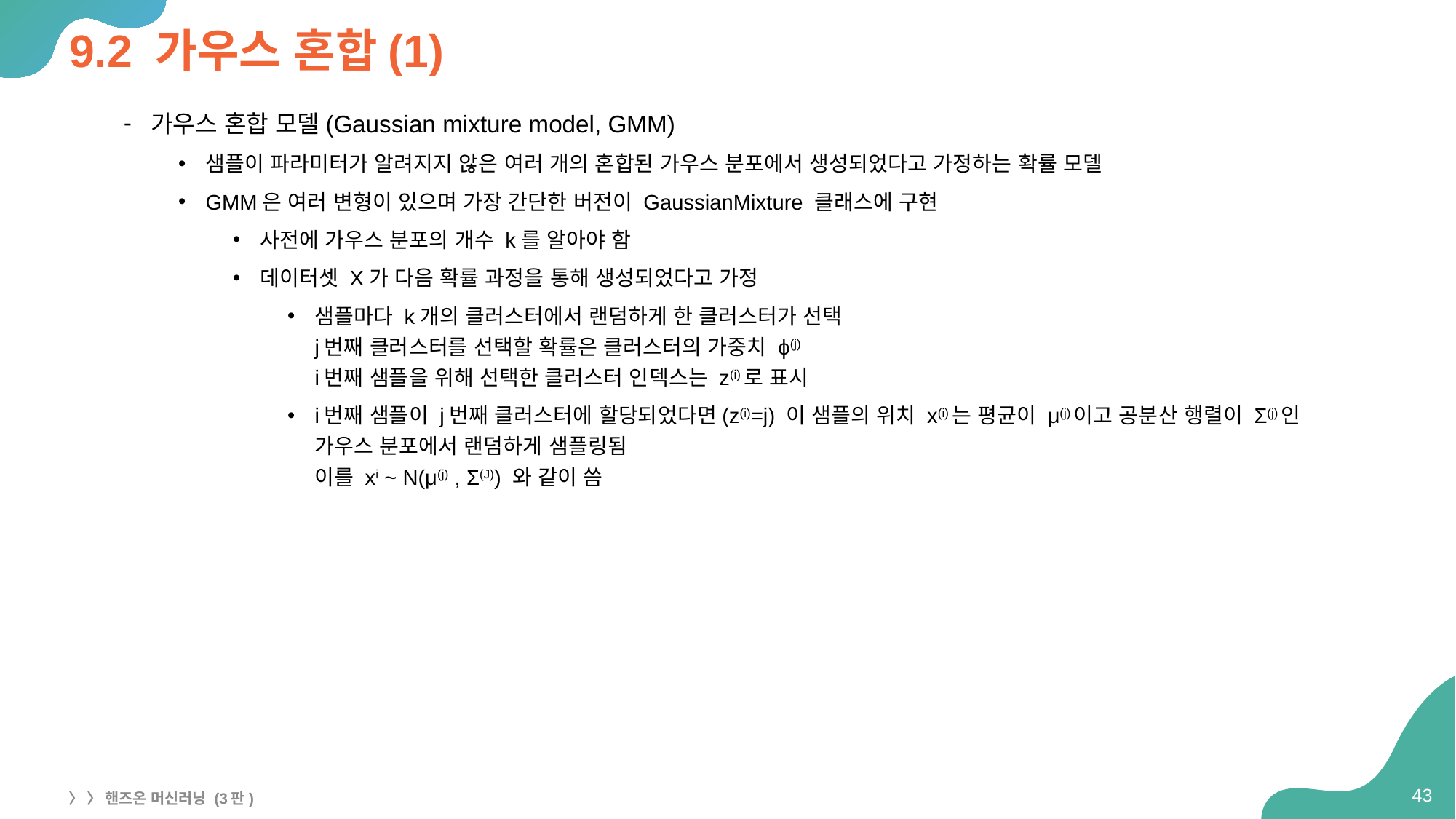

# 9.2 가우스 혼합(1)
가우스 혼합 모델(Gaussian mixture model, GMM)
샘플이 파라미터가 알려지지 않은 여러 개의 혼합된 가우스 분포에서 생성되었다고 가정하는 확률 모델
GMM은 여러 변형이 있으며 가장 간단한 버전이 GaussianMixture 클래스에 구현
사전에 가우스 분포의 개수 k를 알아야 함
데이터셋 X가 다음 확률 과정을 통해 생성되었다고 가정
샘플마다 k개의 클러스터에서 랜덤하게 한 클러스터가 선택
j번째 클러스터를 선택할 확률은 클러스터의 가중치 ϕ(j)
i번째 샘플을 위해 선택한 클러스터 인덱스는 z(i)로 표시
i번째 샘플이 j번째 클러스터에 할당되었다면(z(i)=j) 이 샘플의 위치 x(i)는 평균이 μ(j)이고 공분산 행렬이 Σ(j)인
가우스 분포에서 랜덤하게 샘플링됨
이를 xi ~ Ν(μ(j) , Σ(J)) 와 같이 씀
43
〉 〉 핸즈온 머신러닝 (3판)